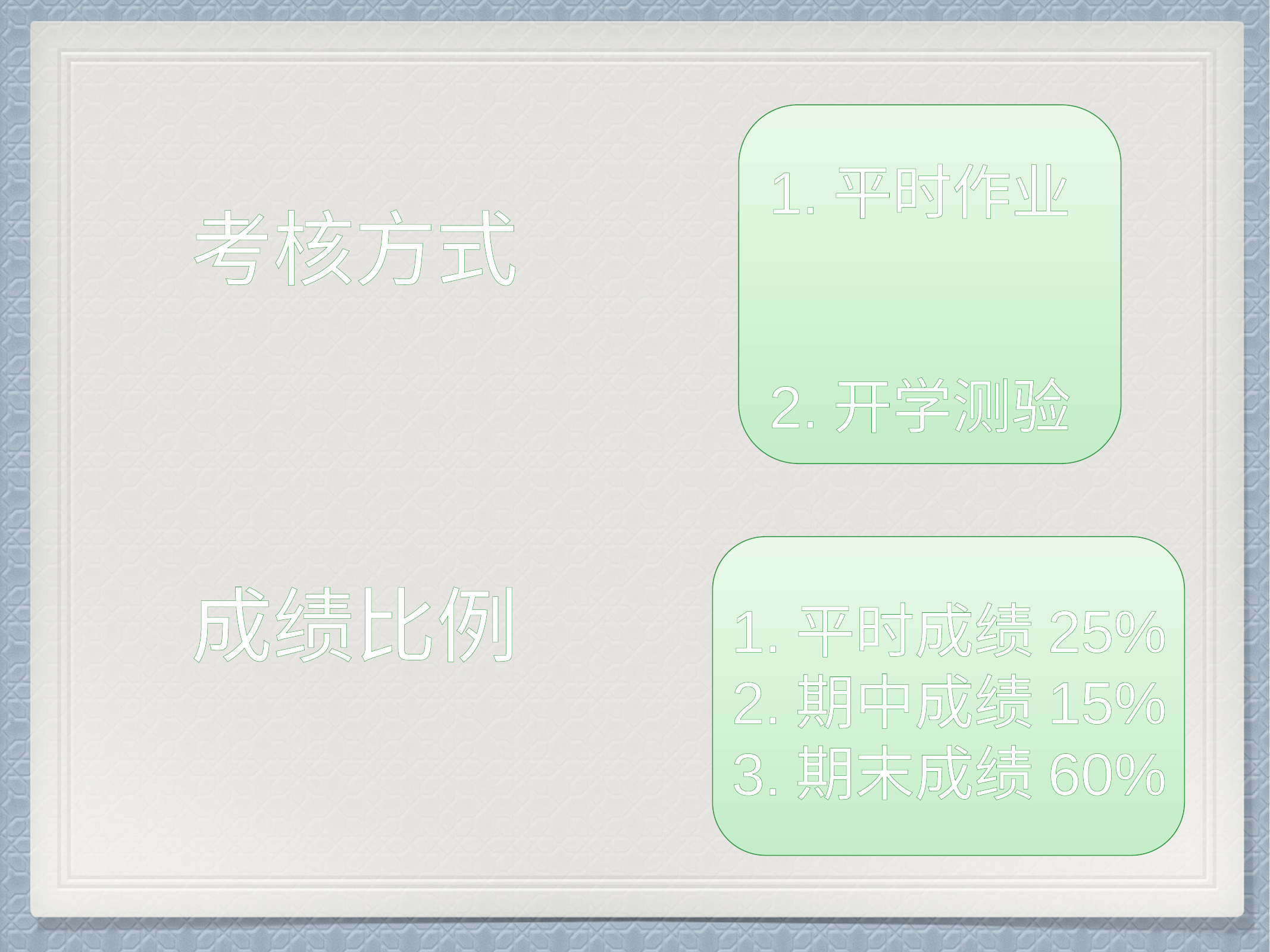

1.平时作业

2.开学测验
考核方式

成绩比例
1.平时成绩25% 2.期中成绩15%
3.期末成绩60%